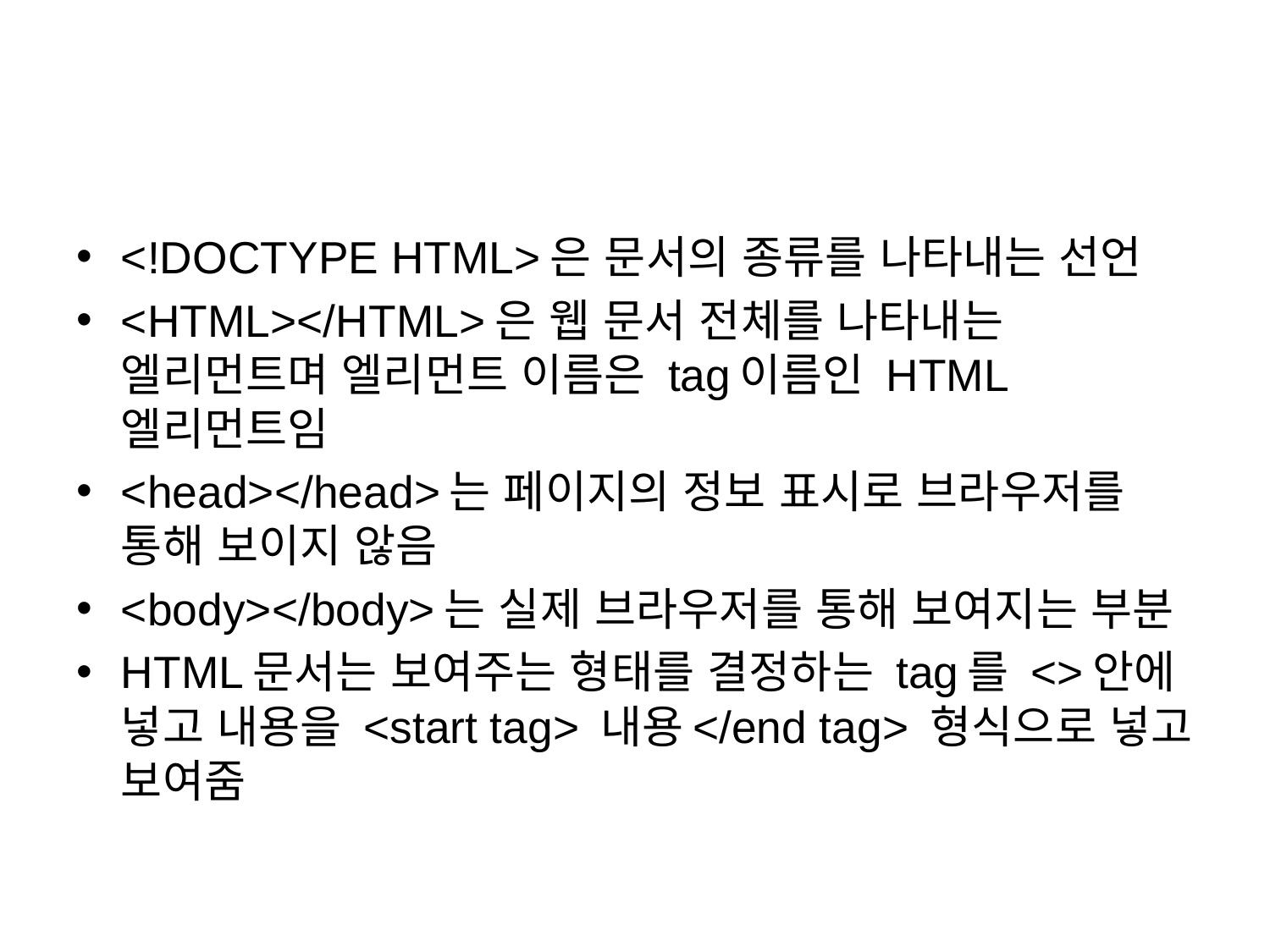

#
<!DOCTYPE HTML>은 문서의 종류를 나타내는 선언
<HTML></HTML>은 웹 문서 전체를 나타내는 엘리먼트며 엘리먼트 이름은 tag이름인 HTML엘리먼트임
<head></head>는 페이지의 정보 표시로 브라우저를 통해 보이지 않음
<body></body>는 실제 브라우저를 통해 보여지는 부분
HTML문서는 보여주는 형태를 결정하는 tag를 <>안에 넣고 내용을 <start tag> 내용</end tag> 형식으로 넣고 보여줌